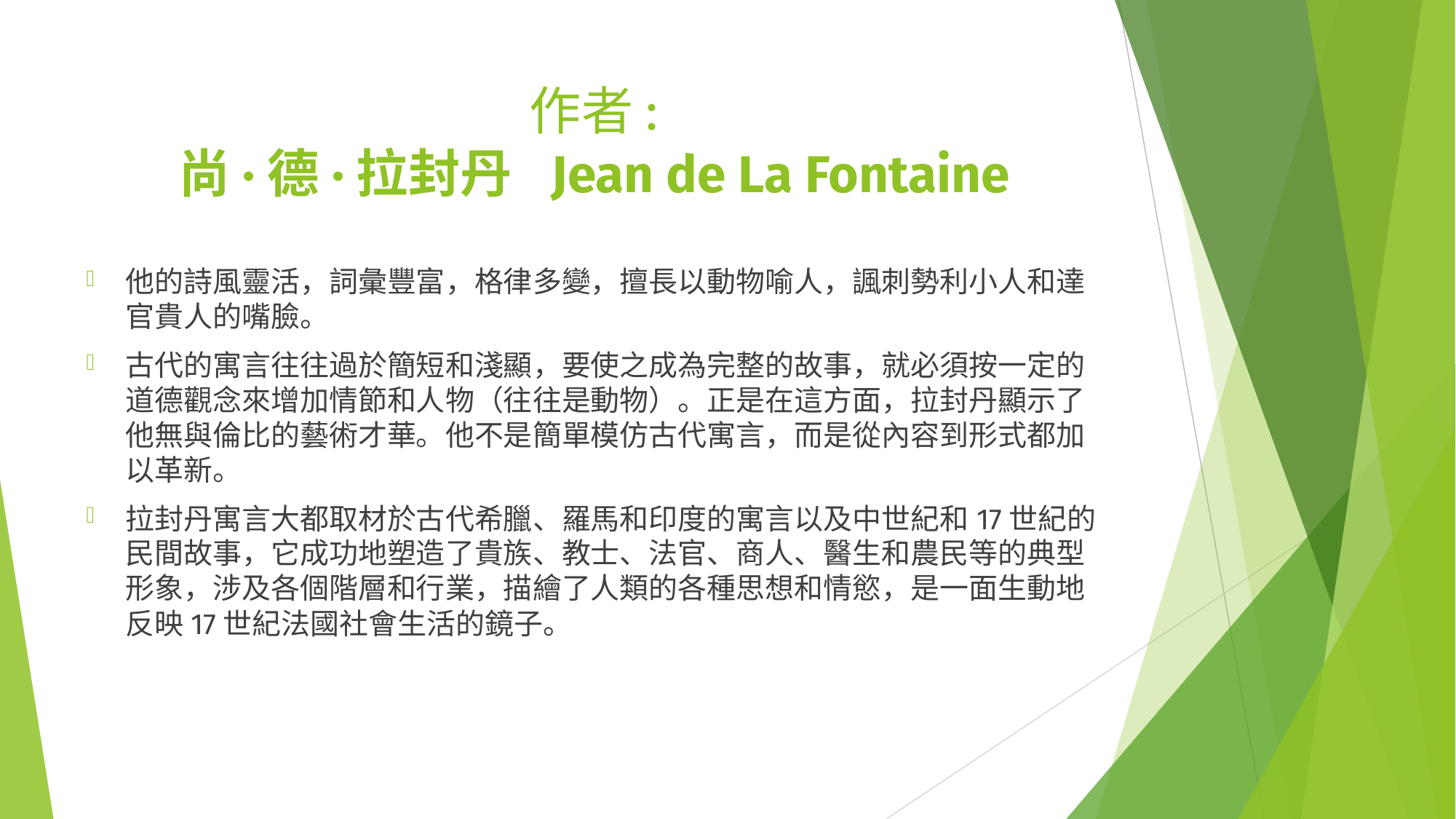

# 作者: 尚·德·拉封丹  Jean de La Fontaine
他的詩風靈活，詞彙豐富，格律多變，擅長以動物喻人，諷刺勢利小人和達官貴人的嘴臉。
古代的寓言往往過於簡短和淺顯，要使之成為完整的故事，就必須按一定的道德觀念來增加情節和人物（往往是動物）。正是在這方面，拉封丹顯示了他無與倫比的藝術才華。他不是簡單模仿古代寓言，而是從內容到形式都加以革新。
拉封丹寓言大都取材於古代希臘、羅馬和印度的寓言以及中世紀和17世紀的民間故事，它成功地塑造了貴族、教士、法官、商人、醫生和農民等的典型形象，涉及各個階層和行業，描繪了人類的各種思想和情慾，是一面生動地反映17世紀法國社會生活的鏡子。